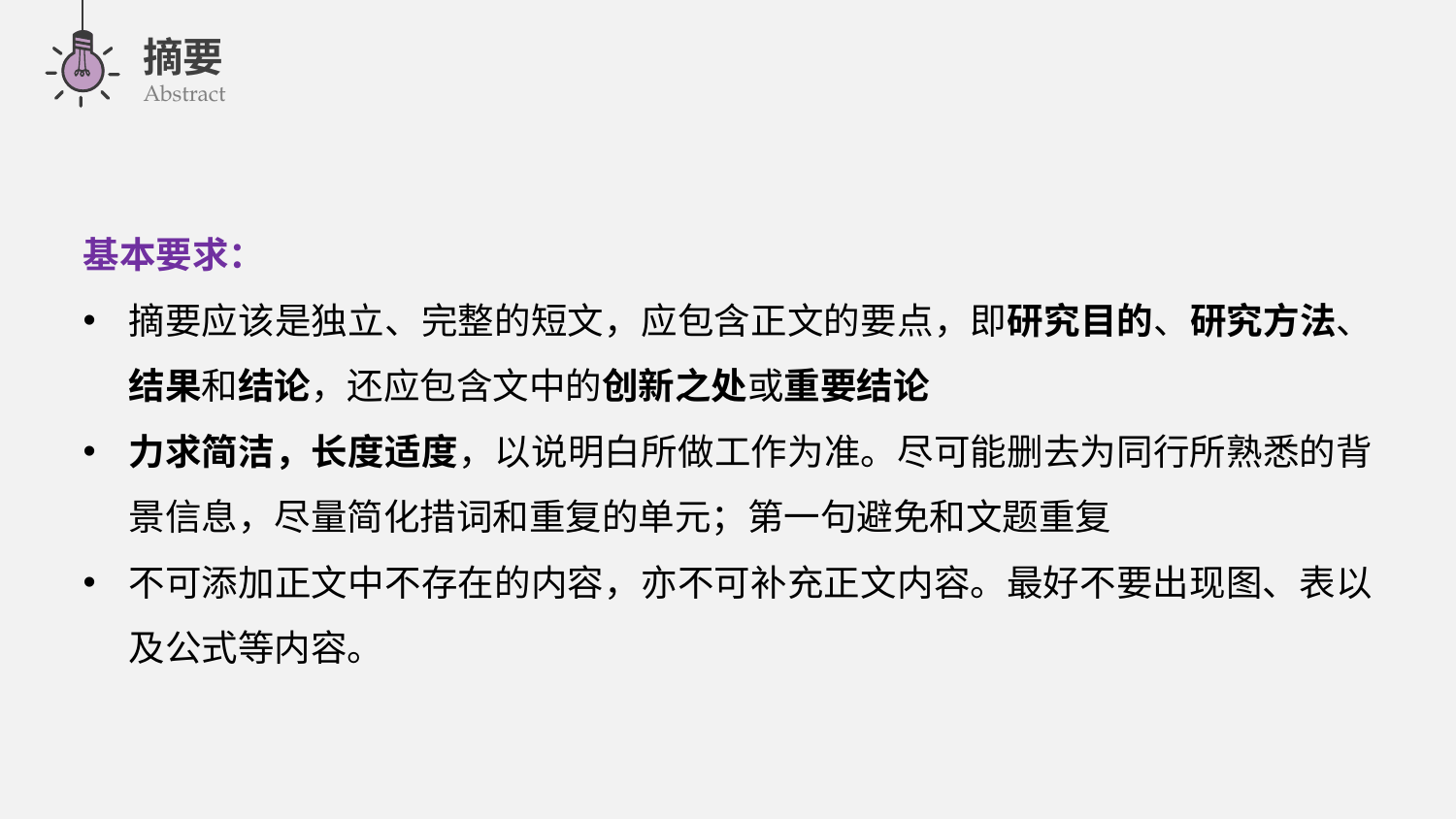

摘要
Abstract
基本要求：
摘要应该是独立、完整的短文，应包含正文的要点，即研究目的、研究方法、结果和结论，还应包含文中的创新之处或重要结论
力求简洁，长度适度，以说明白所做工作为准。尽可能删去为同行所熟悉的背景信息，尽量简化措词和重复的单元；第一句避免和文题重复
不可添加正文中不存在的内容，亦不可补充正文内容。最好不要出现图、表以及公式等内容。